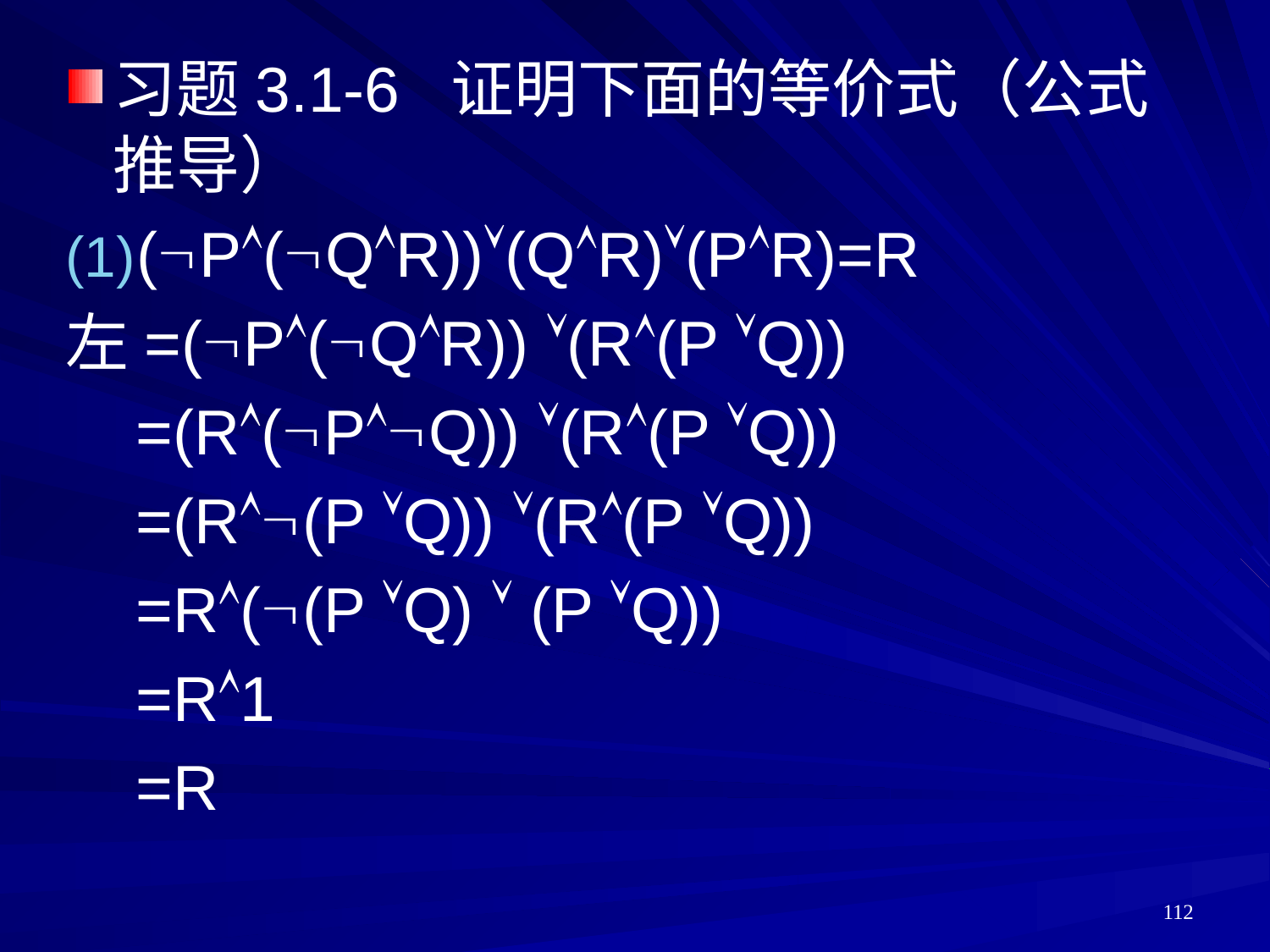

习题3.1-6  证明下面的等价式（公式推导）
(¬P∧(¬Q∧R))∨(Q∧R)∨(P∧R)=R
左=(¬P∧(¬Q∧R)) ∨(R∧(P ∨Q))
    =(R∧(¬P∧¬Q)) ∨(R∧(P ∨Q))
    =(R∧¬(P ∨Q)) ∨(R∧(P ∨Q))
    =R∧(¬(P ∨Q) ∨ (P ∨Q))
    =R∧1
    =R

112